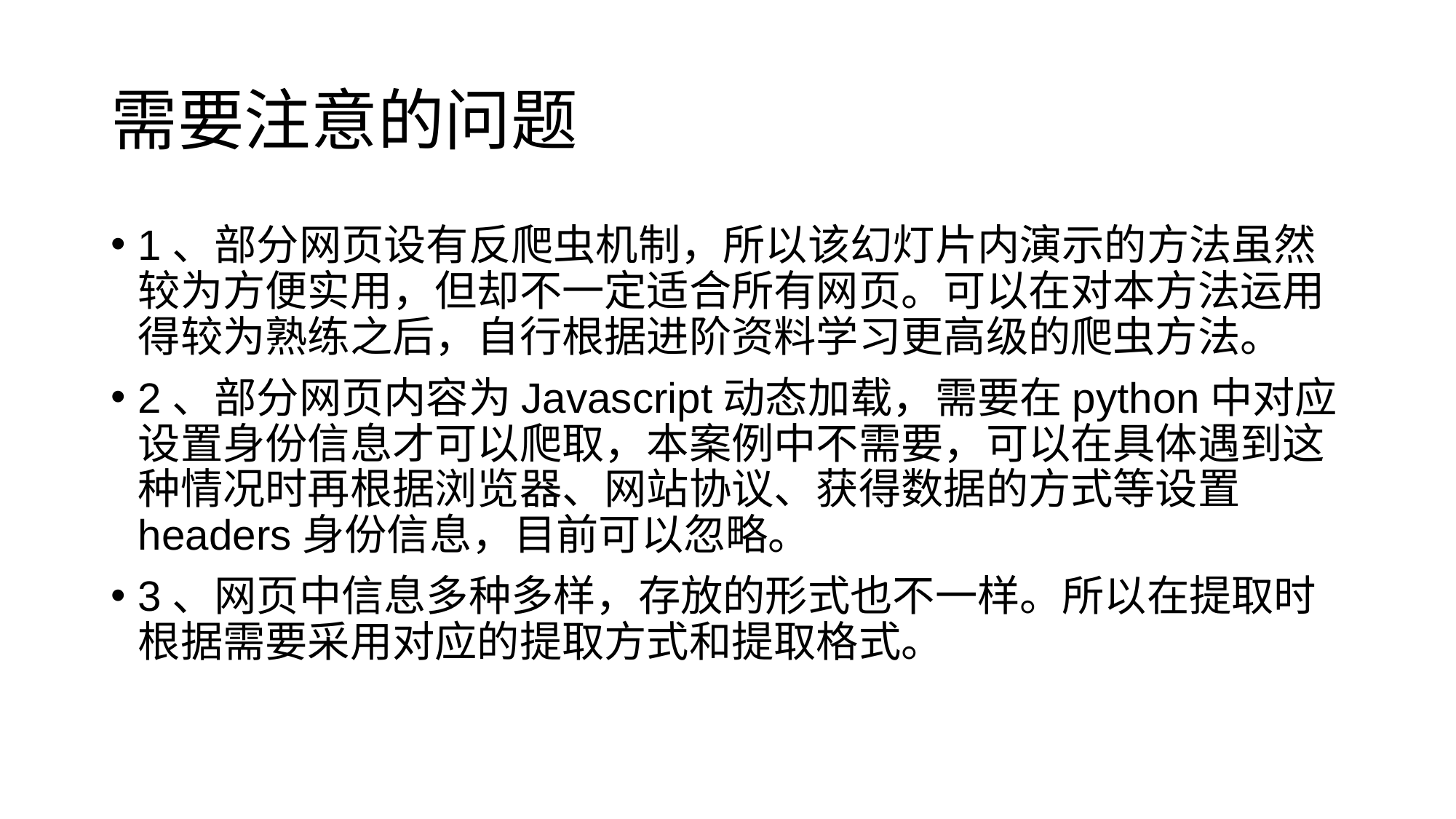

# 需要注意的问题
1、部分网页设有反爬虫机制，所以该幻灯片内演示的方法虽然较为方便实用，但却不一定适合所有网页。可以在对本方法运用得较为熟练之后，自行根据进阶资料学习更高级的爬虫方法。
2、部分网页内容为Javascript动态加载，需要在python中对应设置身份信息才可以爬取，本案例中不需要，可以在具体遇到这种情况时再根据浏览器、网站协议、获得数据的方式等设置headers身份信息，目前可以忽略。
3、网页中信息多种多样，存放的形式也不一样。所以在提取时根据需要采用对应的提取方式和提取格式。